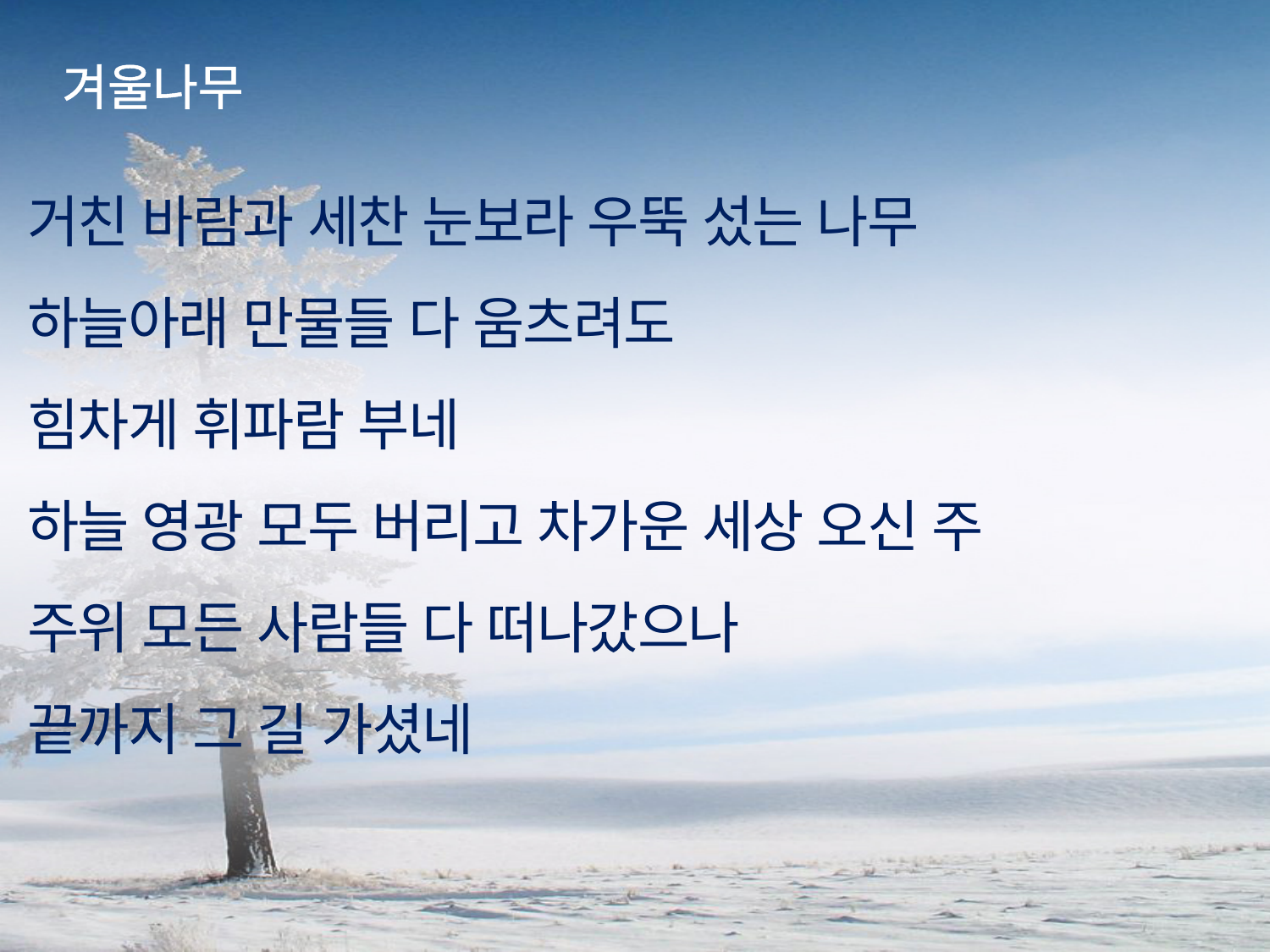

겨울나무
거친 바람과 세찬 눈보라 우뚝 섰는 나무
하늘아래 만물들 다 움츠려도
힘차게 휘파람 부네
하늘 영광 모두 버리고 차가운 세상 오신 주
주위 모든 사람들 다 떠나갔으나
끝까지 그 길 가셨네